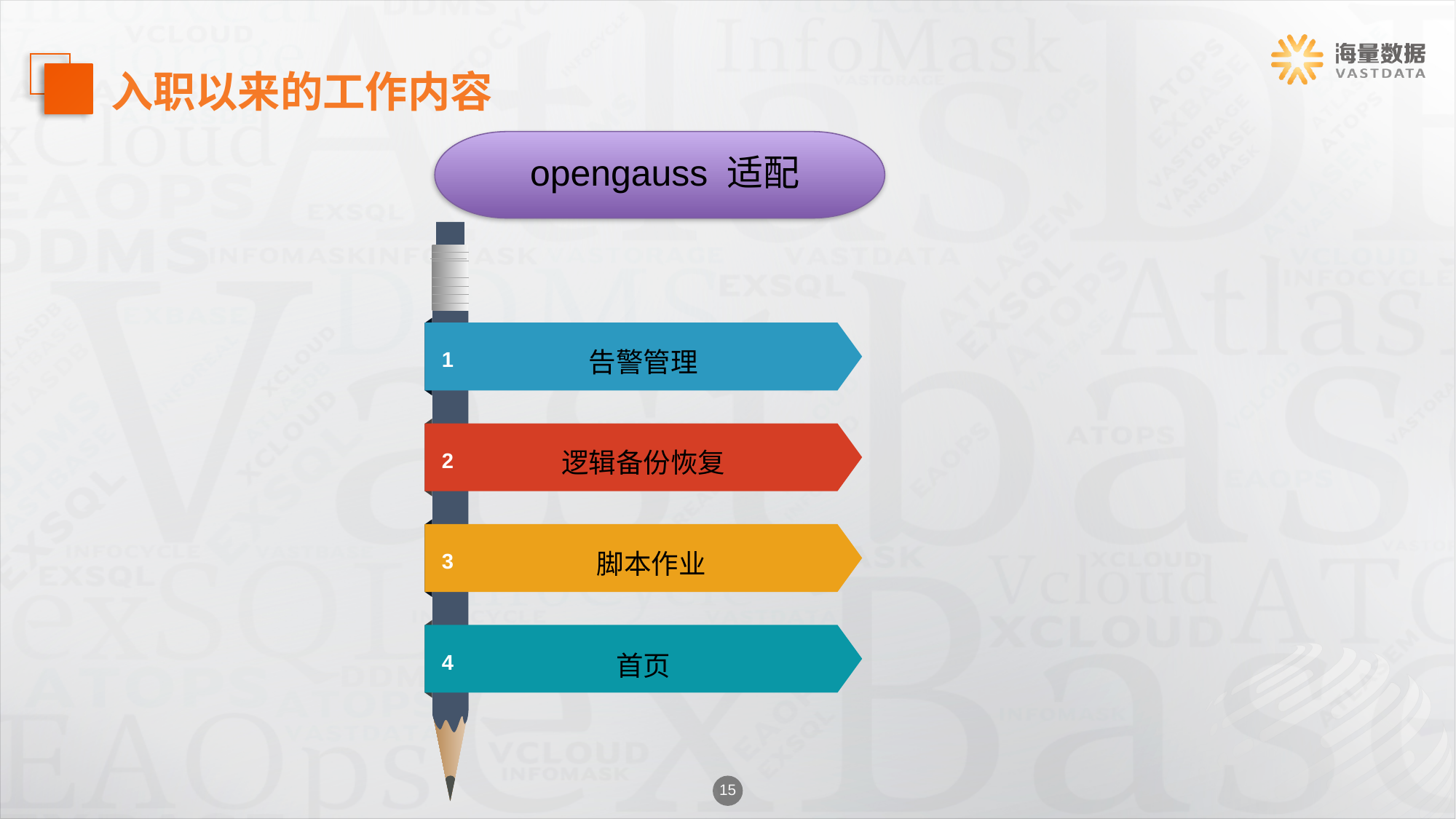

入职以来的工作内容

 opengauss 适配

告警管理
1

逻辑备份恢复
2

脚本作业
3

首页
4